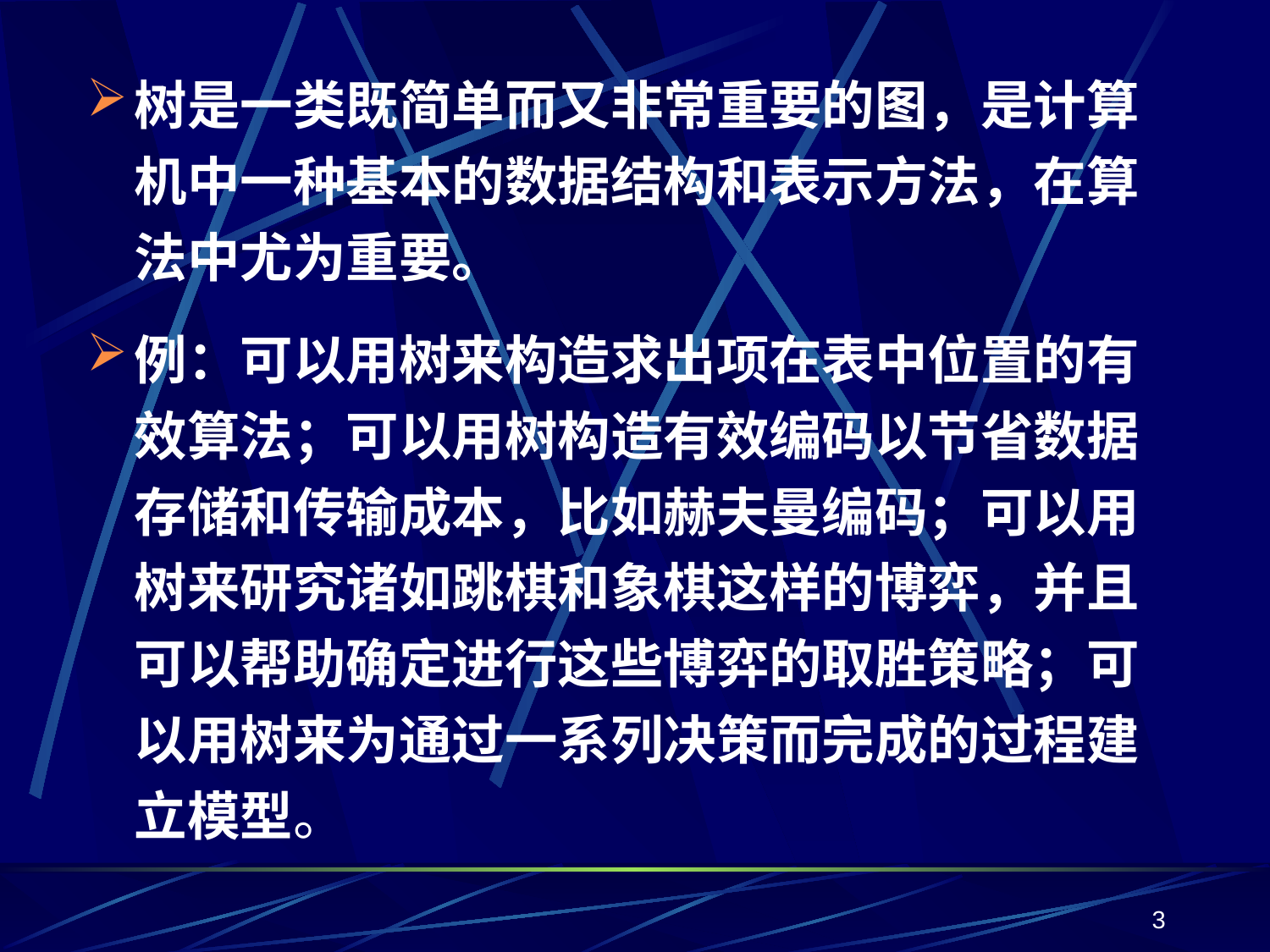

树是一类既简单而又非常重要的图，是计算机中一种基本的数据结构和表示方法，在算法中尤为重要。
例：可以用树来构造求出项在表中位置的有效算法；可以用树构造有效编码以节省数据存储和传输成本，比如赫夫曼编码；可以用树来研究诸如跳棋和象棋这样的博弈，并且可以帮助确定进行这些博弈的取胜策略；可以用树来为通过一系列决策而完成的过程建立模型。

3